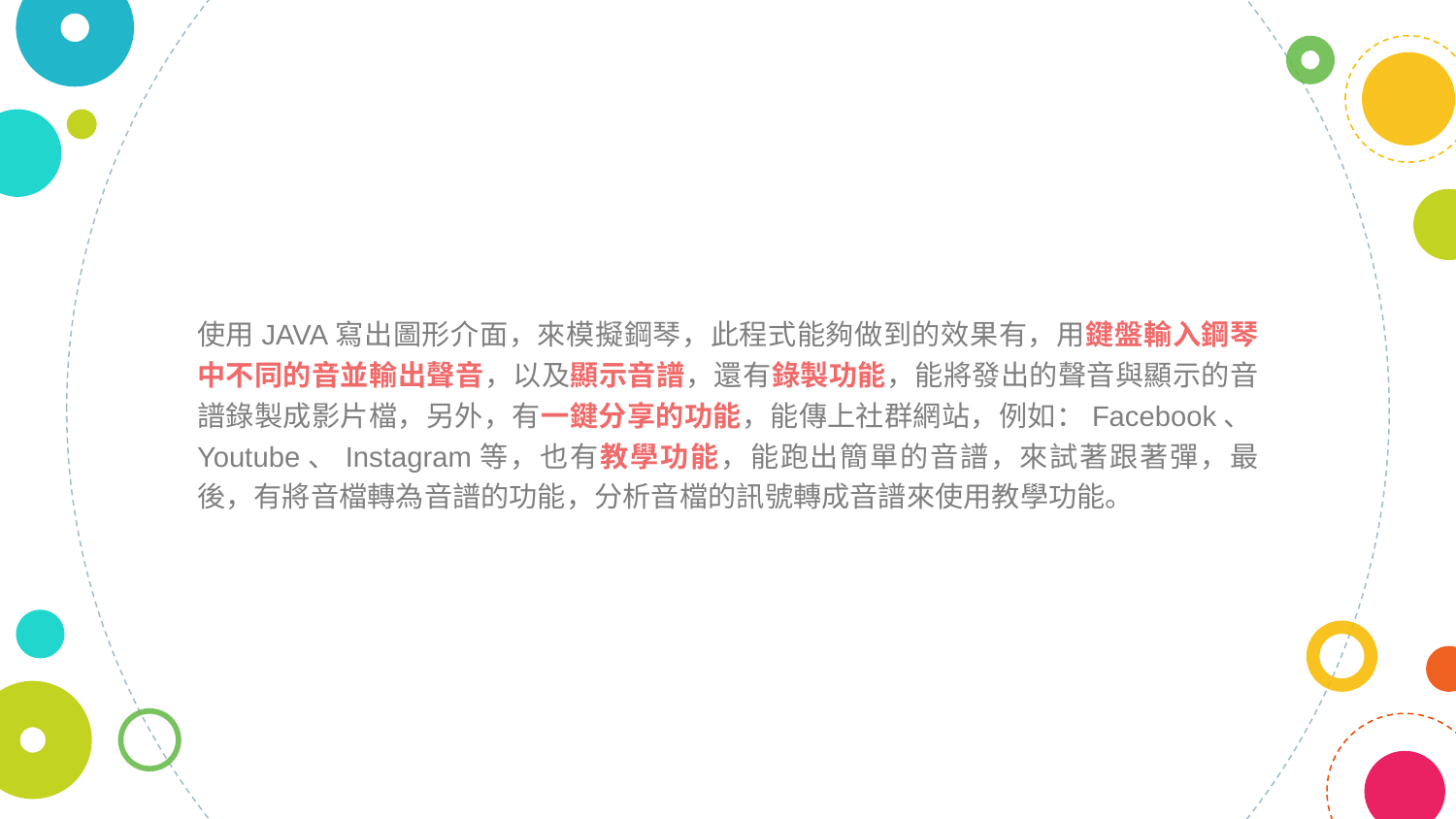

使用JAVA寫出圖形介面，來模擬鋼琴，此程式能夠做到的效果有，用鍵盤輸入鋼琴中不同的音並輸出聲音，以及顯示音譜，還有錄製功能，能將發出的聲音與顯示的音譜錄製成影片檔，另外，有一鍵分享的功能，能傳上社群網站，例如：Facebook、Youtube、Instagram等，也有教學功能，能跑出簡單的音譜，來試著跟著彈，最後，有將音檔轉為音譜的功能，分析音檔的訊號轉成音譜來使用教學功能。